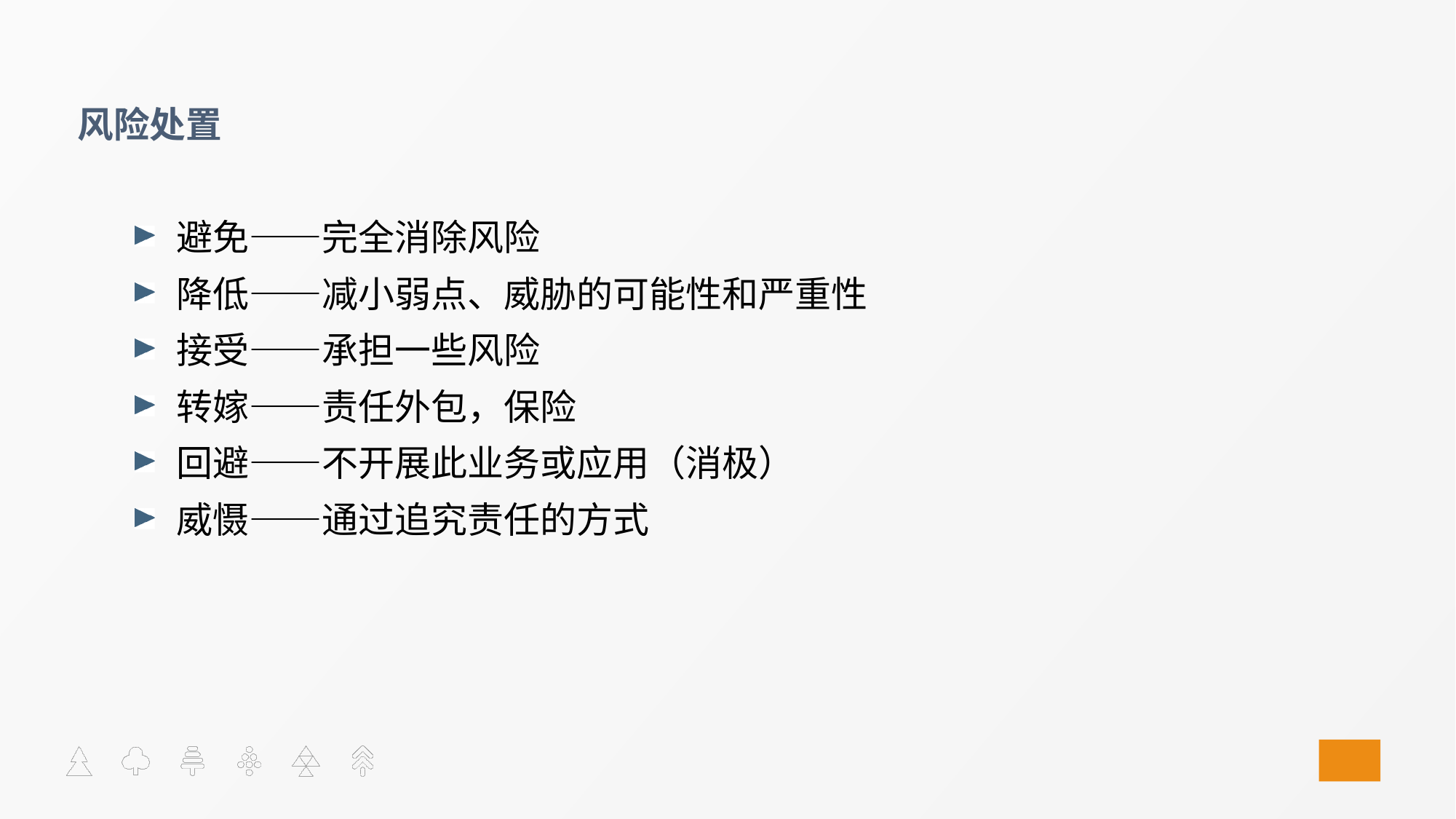

# 风险处置
避免——完全消除风险
降低——减小弱点、威胁的可能性和严重性
接受——承担一些风险
转嫁——责任外包，保险
回避——不开展此业务或应用（消极）
威慑——通过追究责任的方式
18